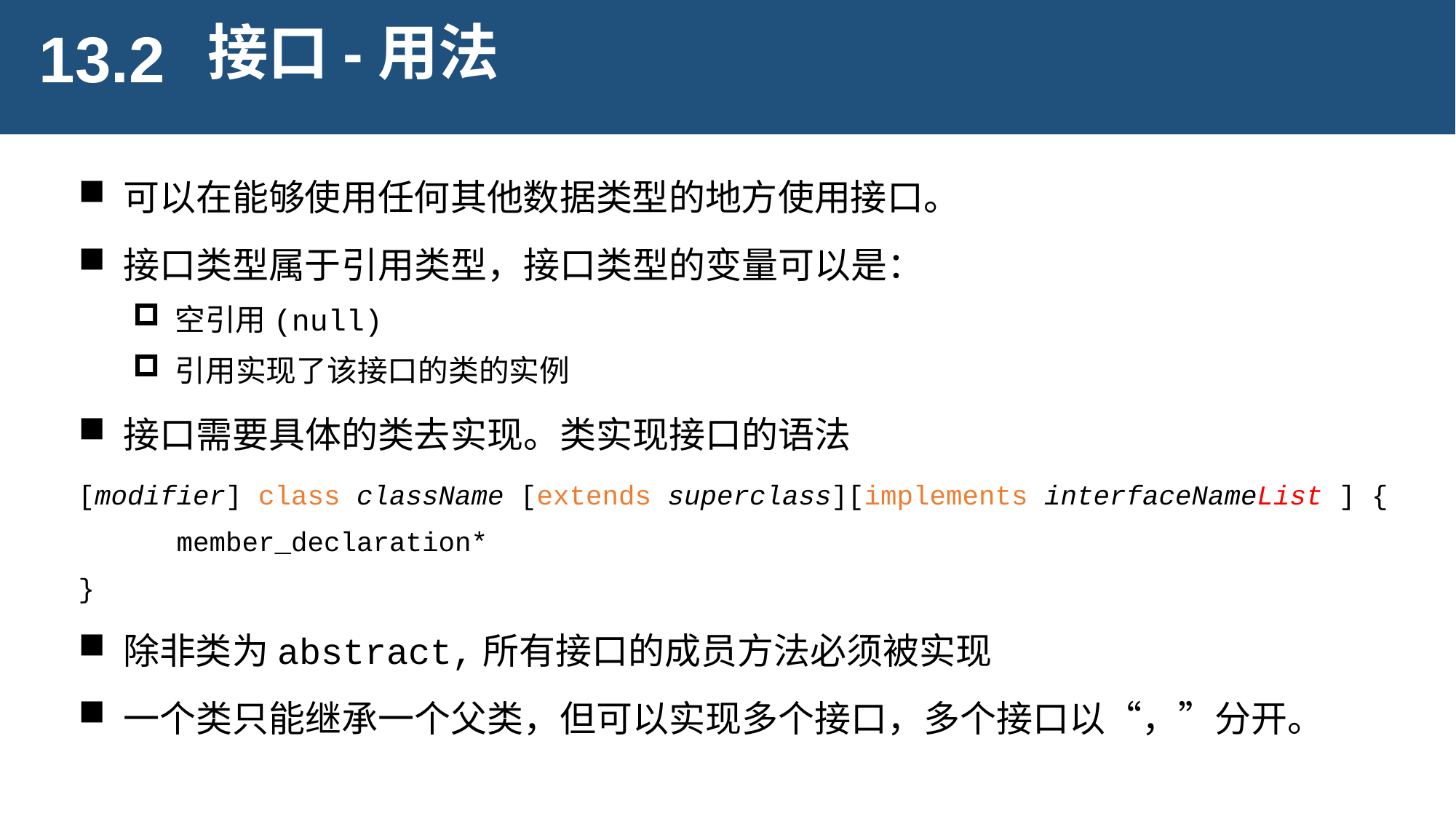

接口-用法
13.2
 可以在能够使用任何其他数据类型的地方使用接口。
 接口类型属于引用类型，接口类型的变量可以是：
 空引用(null)
 引用实现了该接口的类的实例
 接口需要具体的类去实现。类实现接口的语法
[modifier] class className [extends superclass][implements interfaceNameList ] {
	 member_declaration*
}
 除非类为abstract,所有接口的成员方法必须被实现
 一个类只能继承一个父类，但可以实现多个接口，多个接口以“，”分开。